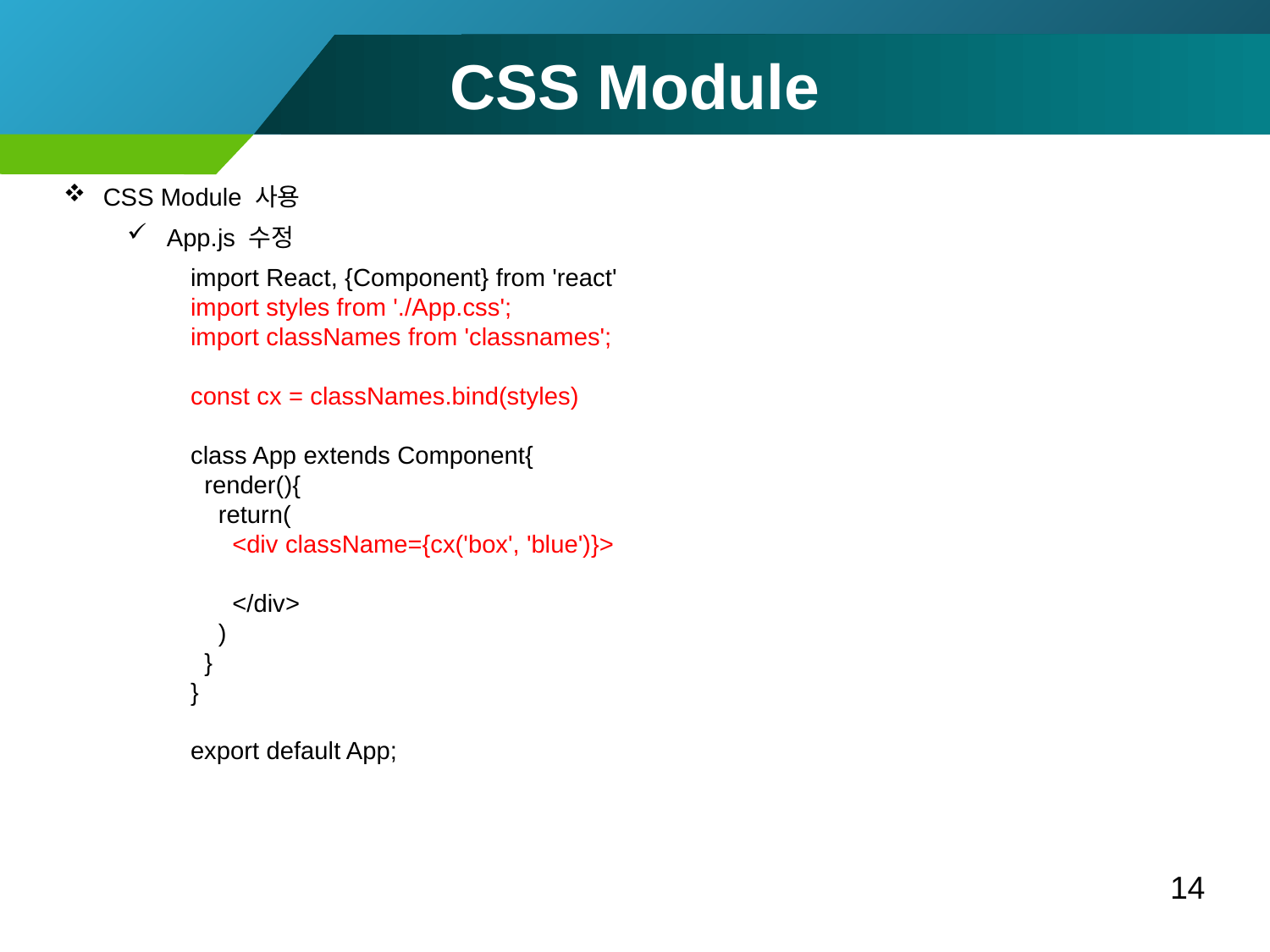

CSS Module
CSS Module 사용
App.js 수정
import React, {Component} from 'react'
import styles from './App.css';
import classNames from 'classnames';

const cx = classNames.bind(styles)

class App extends Component{
  render(){
    return(
      <div className={cx('box', 'blue')}>

      </div>
    )
  }
}

export default App;

14